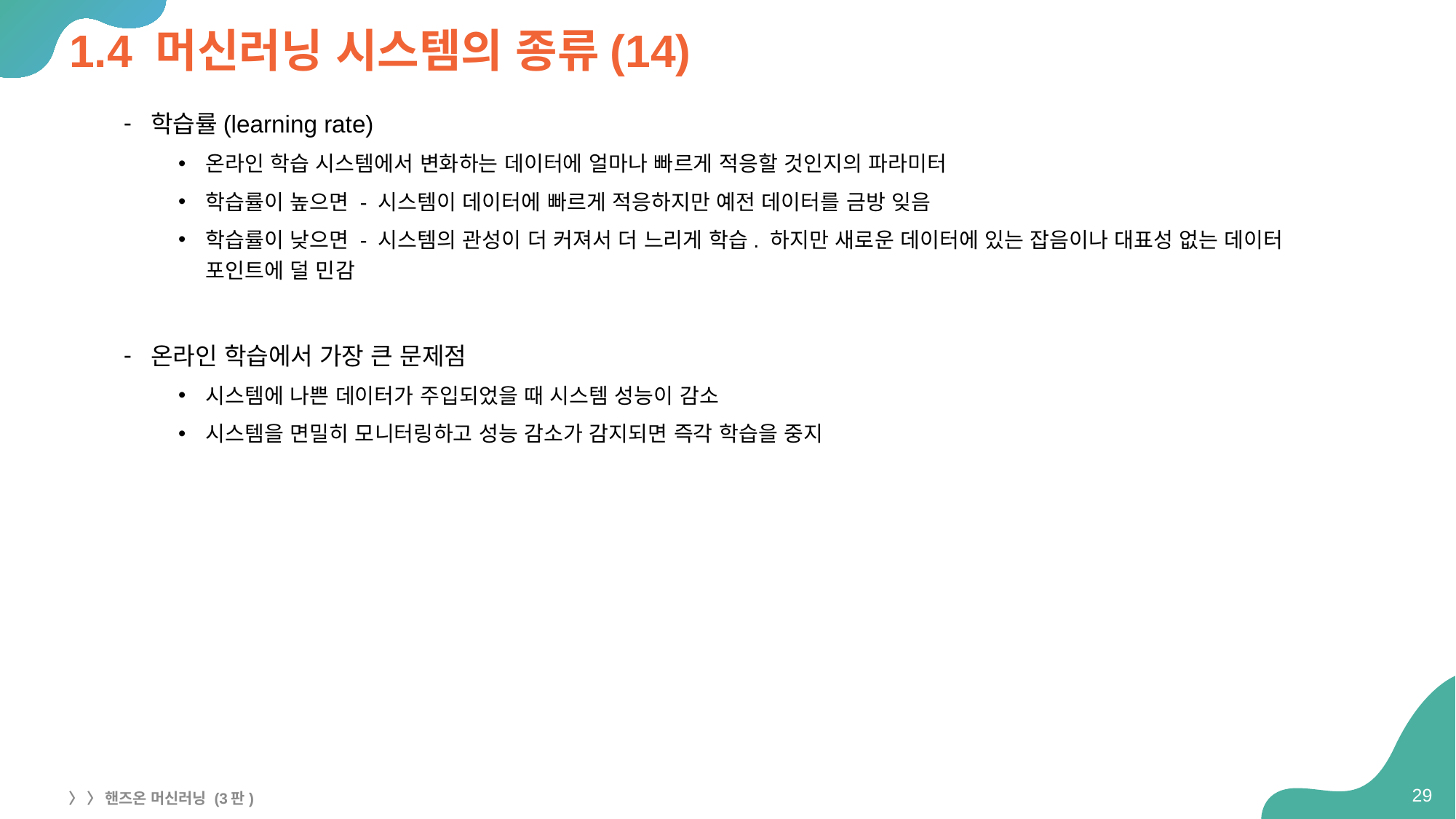

# 1.4 머신러닝 시스템의 종류(14)
학습률(learning rate)
온라인 학습 시스템에서 변화하는 데이터에 얼마나 빠르게 적응할 것인지의 파라미터
학습률이 높으면 - 시스템이 데이터에 빠르게 적응하지만 예전 데이터를 금방 잊음
학습률이 낮으면 - 시스템의 관성이 더 커져서 더 느리게 학습. 하지만 새로운 데이터에 있는 잡음이나 대표성 없는 데이터 포인트에 덜 민감

온라인 학습에서 가장 큰 문제점
시스템에 나쁜 데이터가 주입되었을 때 시스템 성능이 감소
시스템을 면밀히 모니터링하고 성능 감소가 감지되면 즉각 학습을 중지
29
〉 〉 핸즈온 머신러닝 (3판)